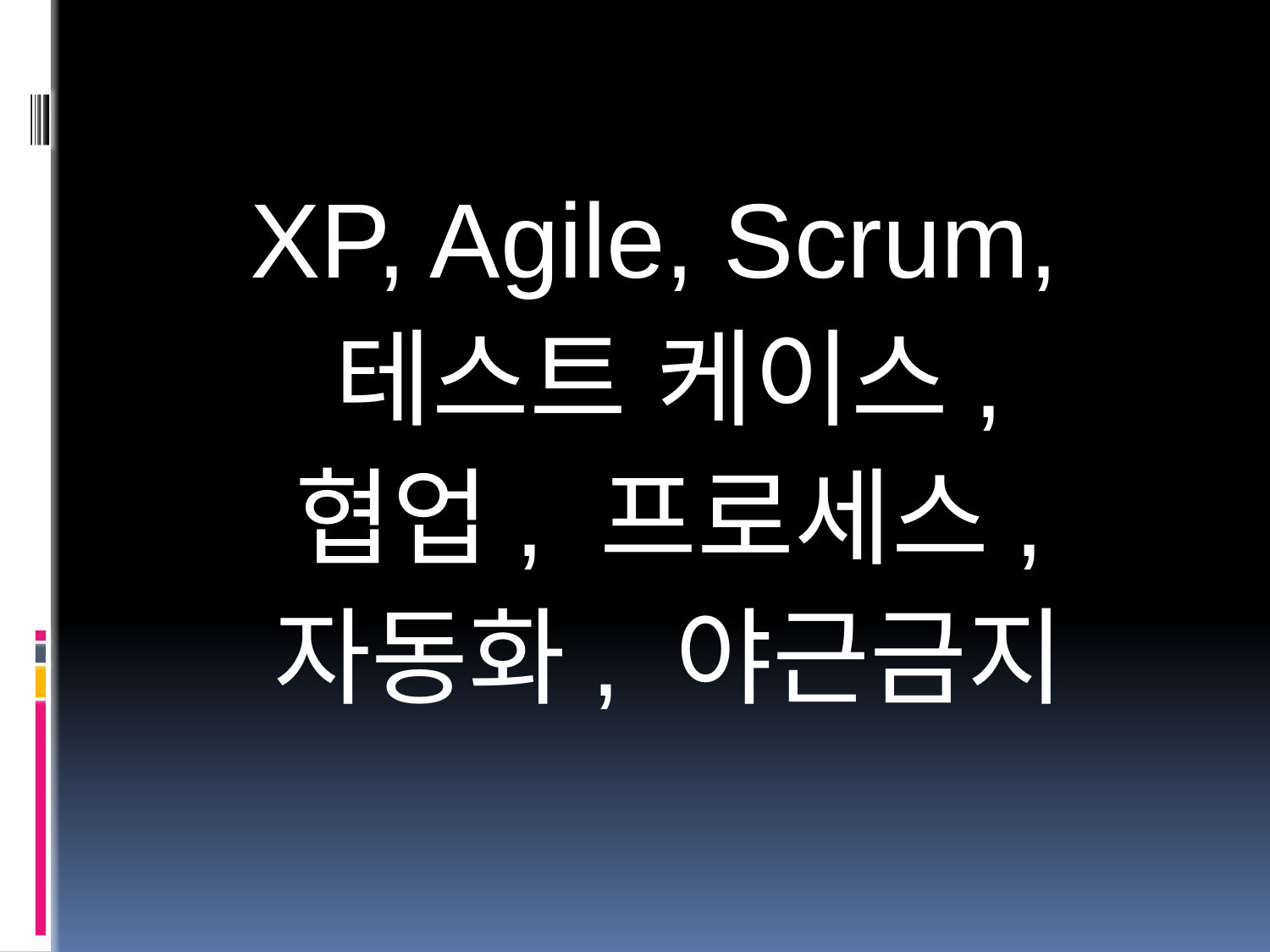

XP, Agile, Scrum,
테스트 케이스,
협업, 프로세스,
자동화, 야근금지